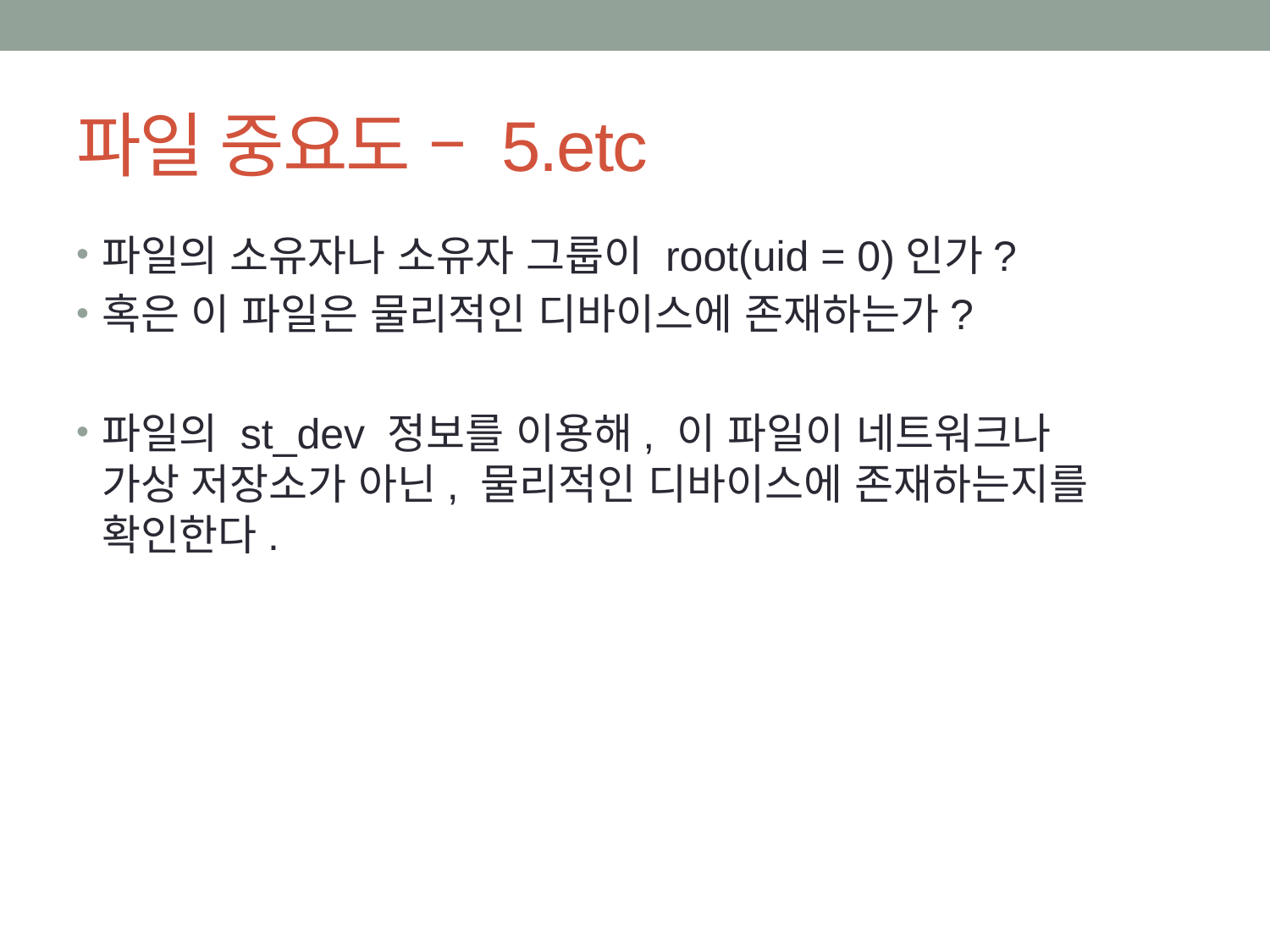

# 파일 중요도 – 5.etc
파일의 소유자나 소유자 그룹이 root(uid = 0)인가?
혹은 이 파일은 물리적인 디바이스에 존재하는가?

파일의 st_dev 정보를 이용해, 이 파일이 네트워크나
가상 저장소가 아닌, 물리적인 디바이스에 존재하는지를
확인한다.